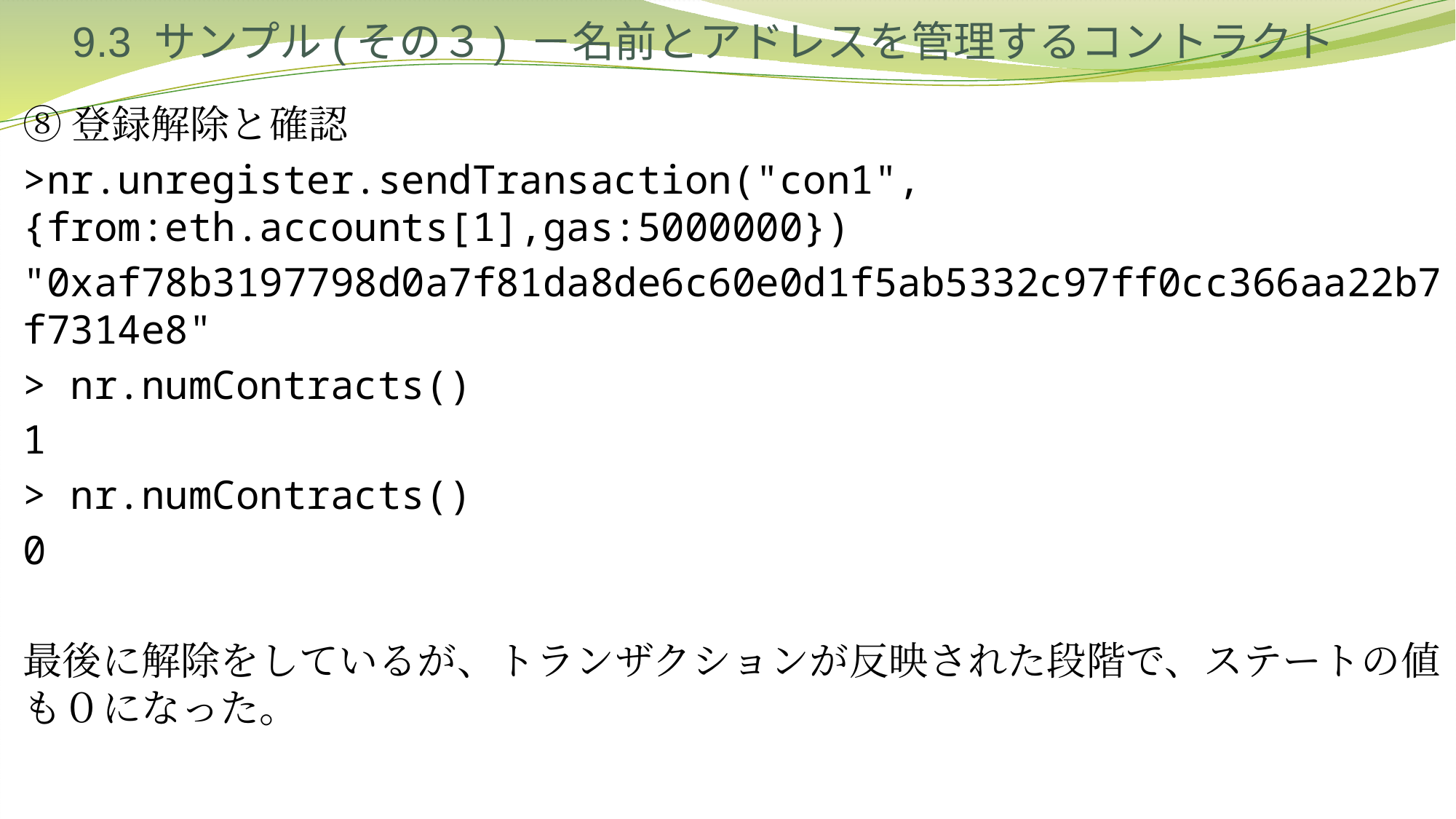

# 9.3 サンプル(その３) －名前とアドレスを管理するコントラクト

⑧登録解除と確認
>nr.unregister.sendTransaction("con1",{from:eth.accounts[1],gas:5000000})
"0xaf78b3197798d0a7f81da8de6c60e0d1f5ab5332c97ff0cc366aa22b7f7314e8"
> nr.numContracts()
1
> nr.numContracts()
0

最後に解除をしているが、トランザクションが反映された段階で、ステートの値も０になった。